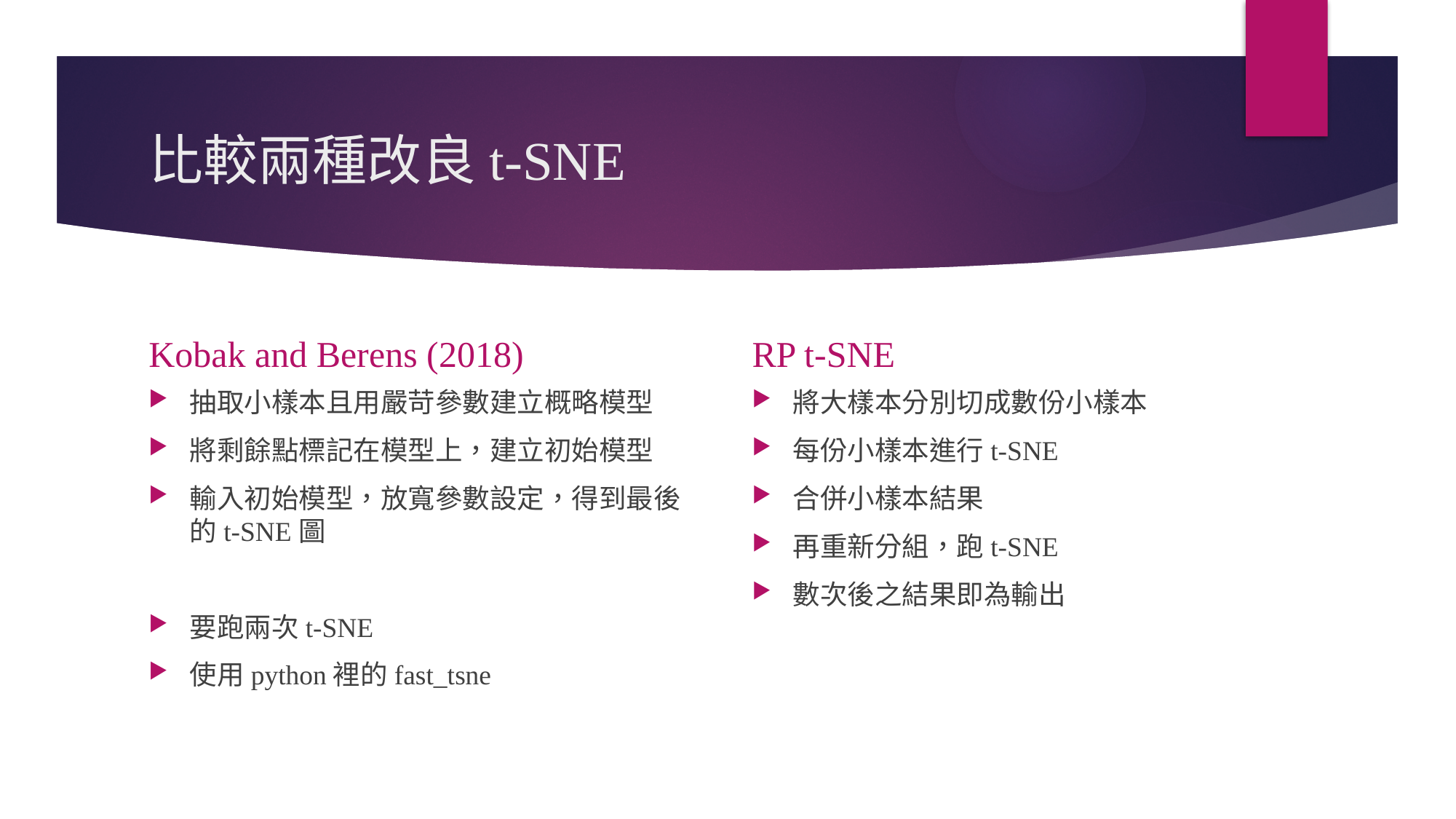

# 比較兩種改良t-SNE
Kobak and Berens (2018)
RP t-SNE
抽取小樣本且用嚴苛參數建立概略模型
將剩餘點標記在模型上，建立初始模型
輸入初始模型，放寬參數設定，得到最後的t-SNE圖

要跑兩次t-SNE
使用python裡的fast_tsne
將大樣本分別切成數份小樣本
每份小樣本進行t-SNE
合併小樣本結果
再重新分組，跑t-SNE
數次後之結果即為輸出